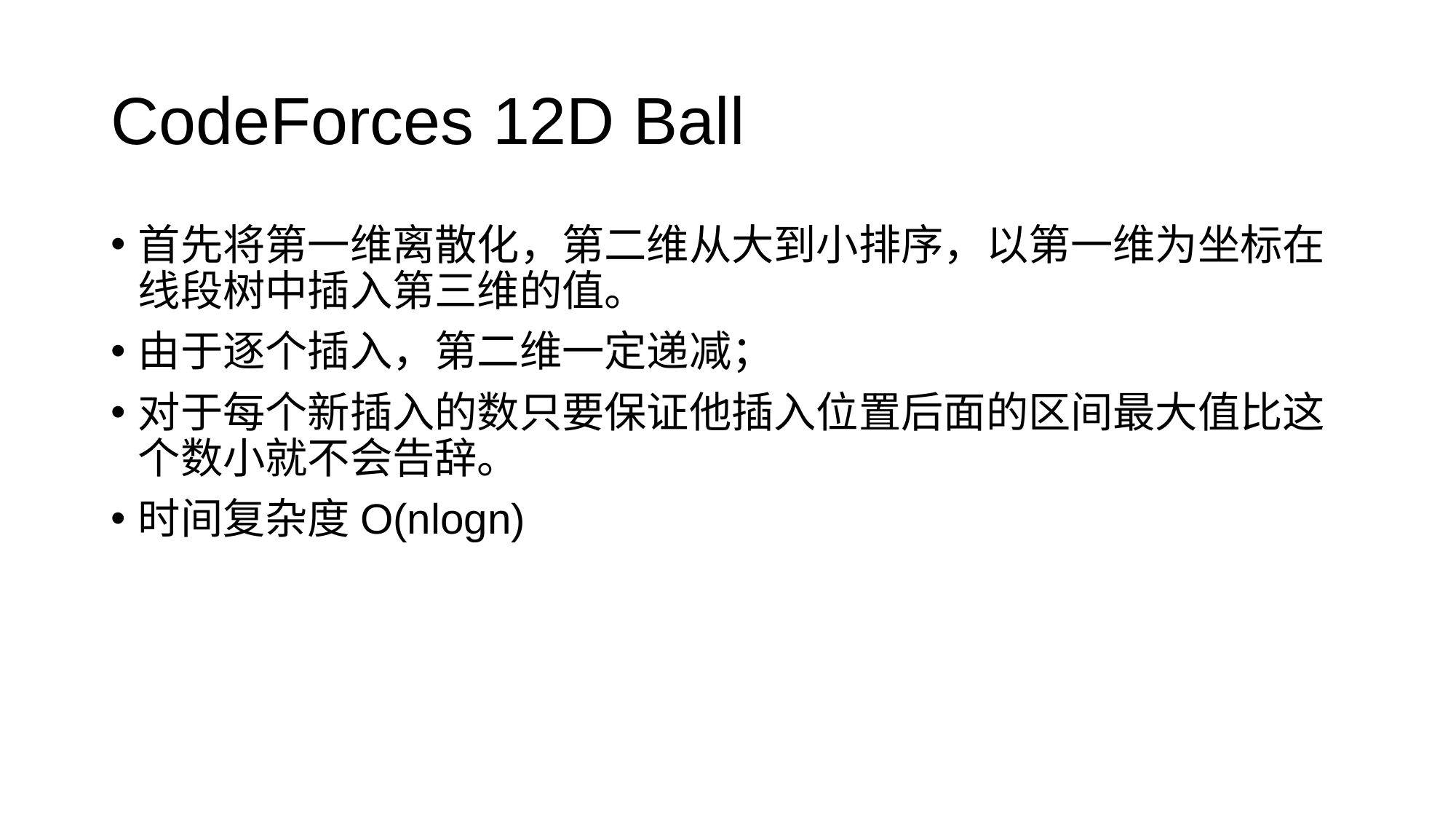

# CodeForces 12D Ball
首先将第一维离散化，第二维从大到小排序，以第一维为坐标在线段树中插入第三维的值。
由于逐个插入，第二维一定递减；
对于每个新插入的数只要保证他插入位置后面的区间最大值比这个数小就不会告辞。
时间复杂度O(nlogn)